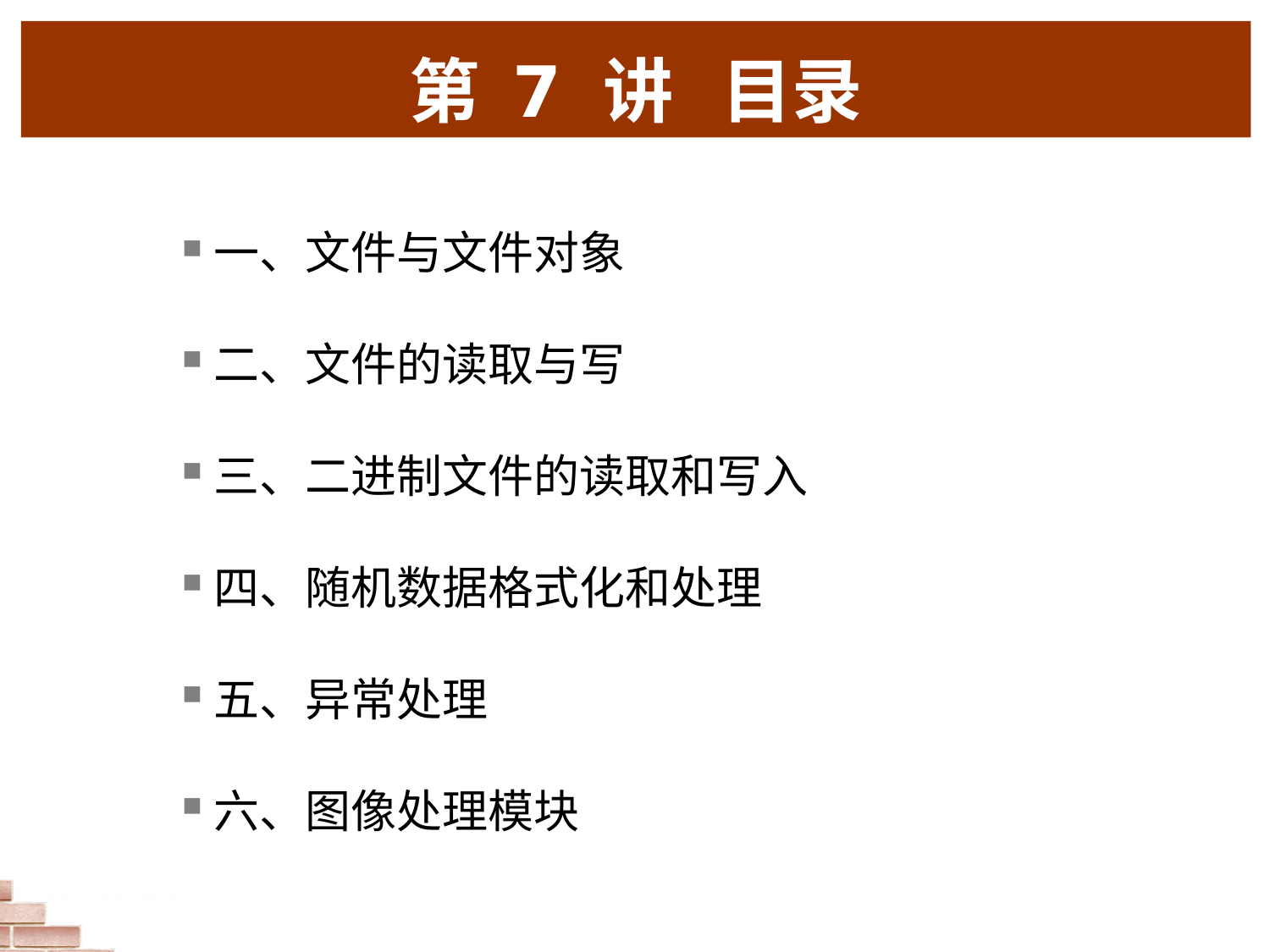

第 7 讲   目录
一、文件与文件对象
二、文件的读取与写
三、二进制文件的读取和写入
四、随机数据格式化和处理
五、异常处理
六、图像处理模块